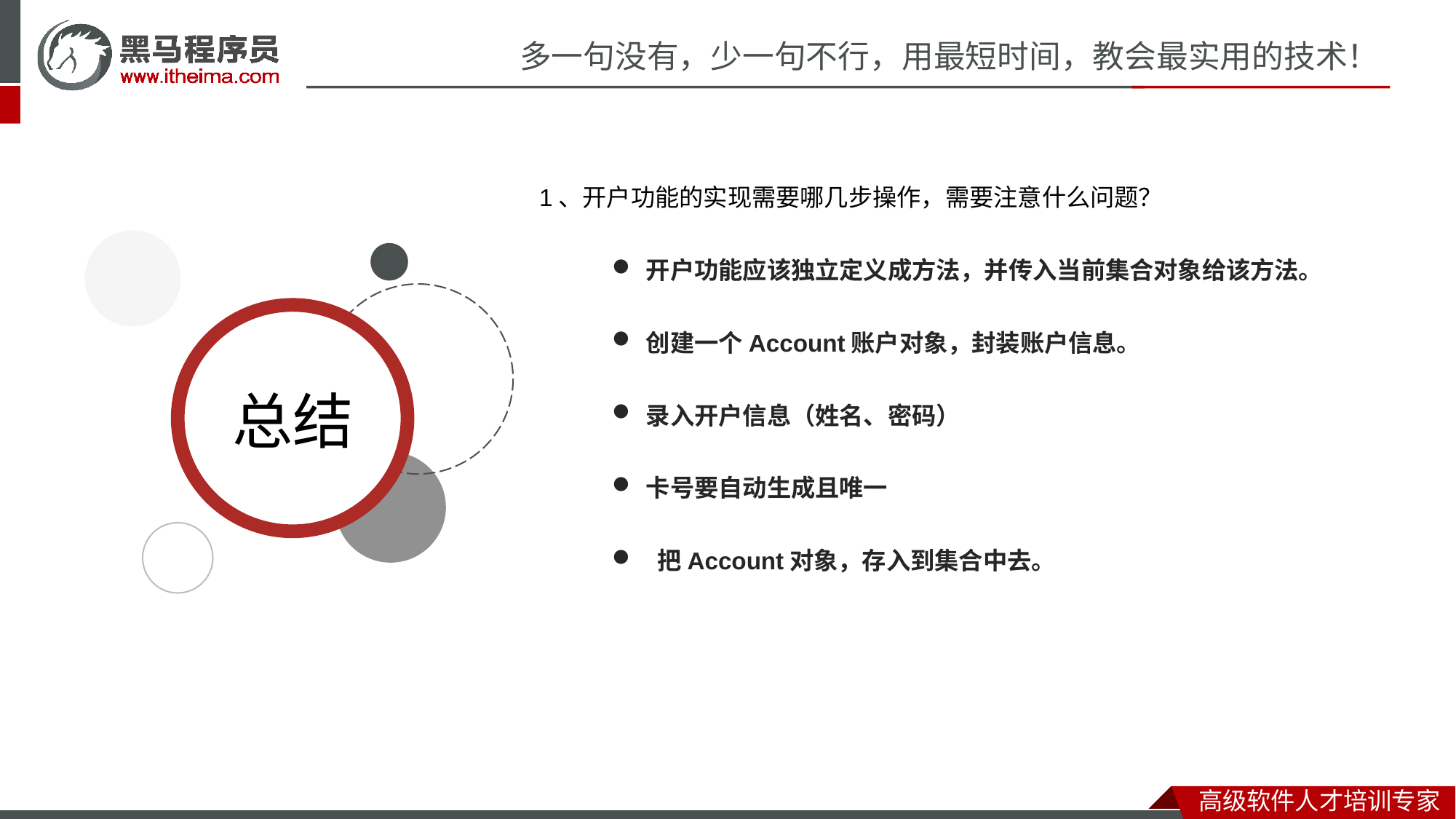

1、开户功能的实现需要哪几步操作，需要注意什么问题？
开户功能应该独立定义成方法，并传入当前集合对象给该方法。
创建一个Account账户对象，封装账户信息。
录入开户信息（姓名、密码）
卡号要自动生成且唯一
 把Account对象，存入到集合中去。